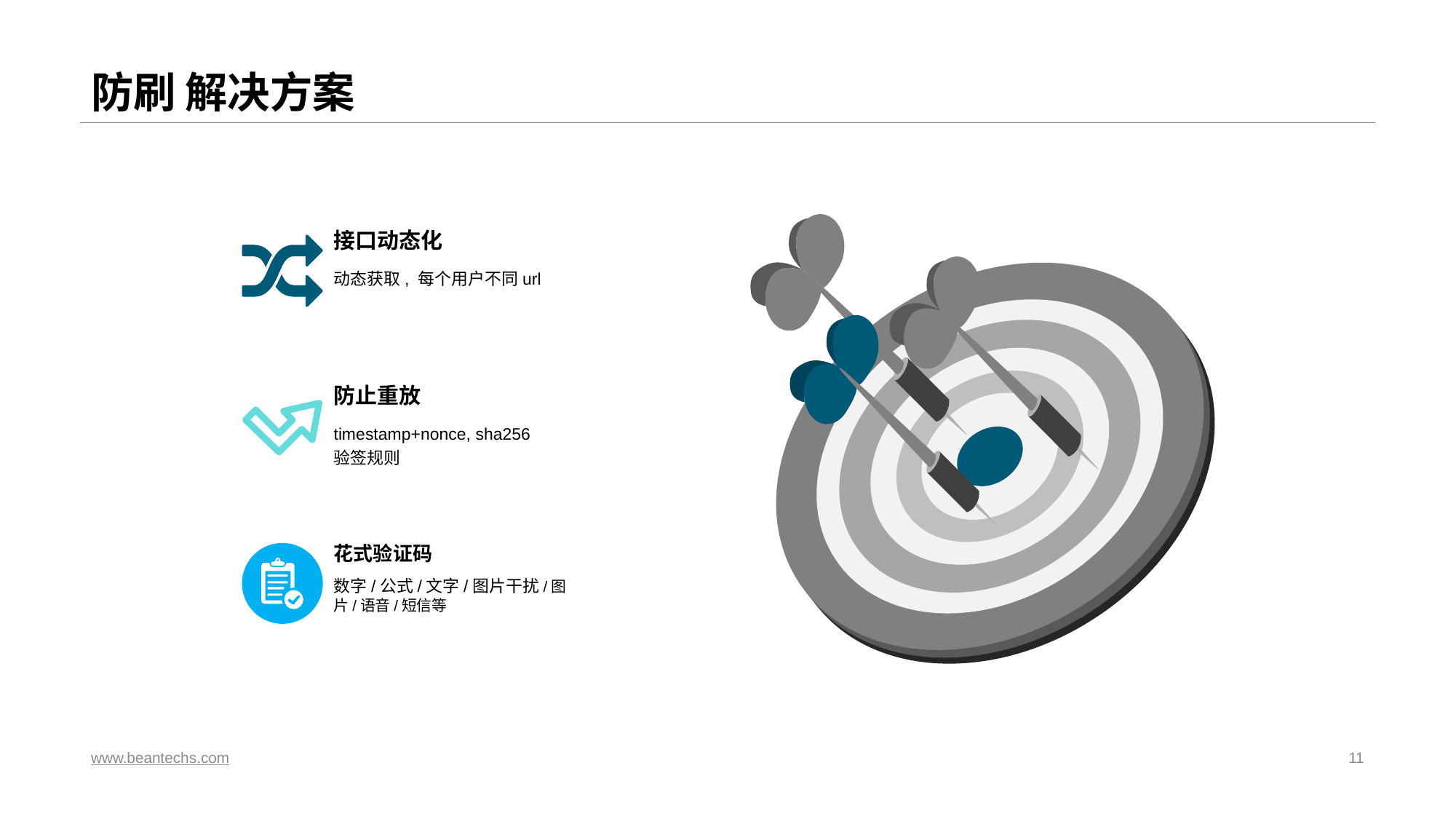

# 防刷 解决方案

接口动态化
动态获取, 每个用户不同url

防止重放
timestamp+nonce, sha256
验签规则

花式验证码
数字/公式/文字/图片干扰/图片/语音/短信等

www.beantechs.com
11